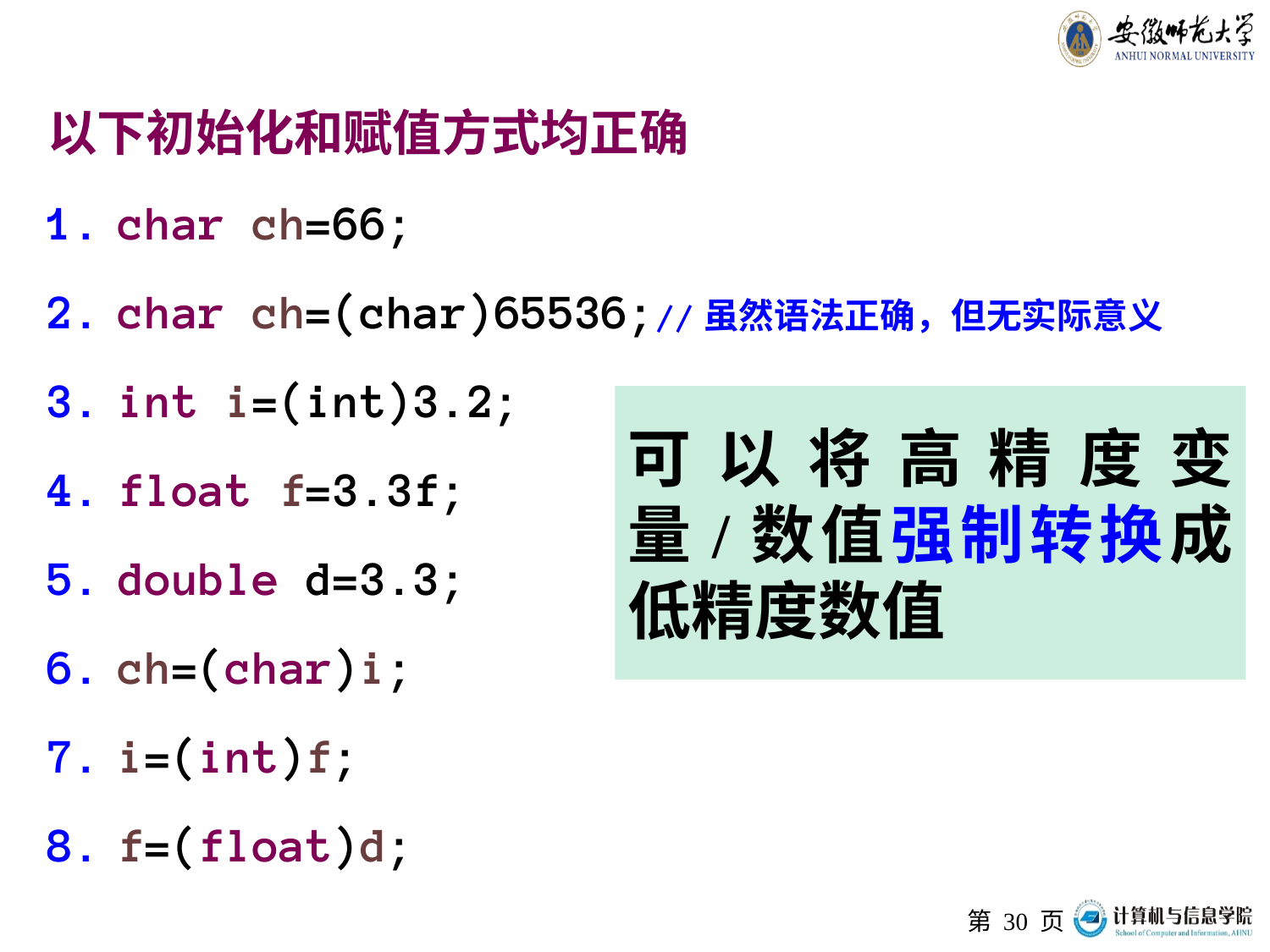

以下初始化和赋值方式均正确
char ch=66;
char ch=(char)65536;//虽然语法正确，但无实际意义
int i=(int)3.2;
float f=3.3f;
double d=3.3;
ch=(char)i;
i=(int)f;
f=(float)d;
可以将高精度变量/数值强制转换成低精度数值
第 30 页